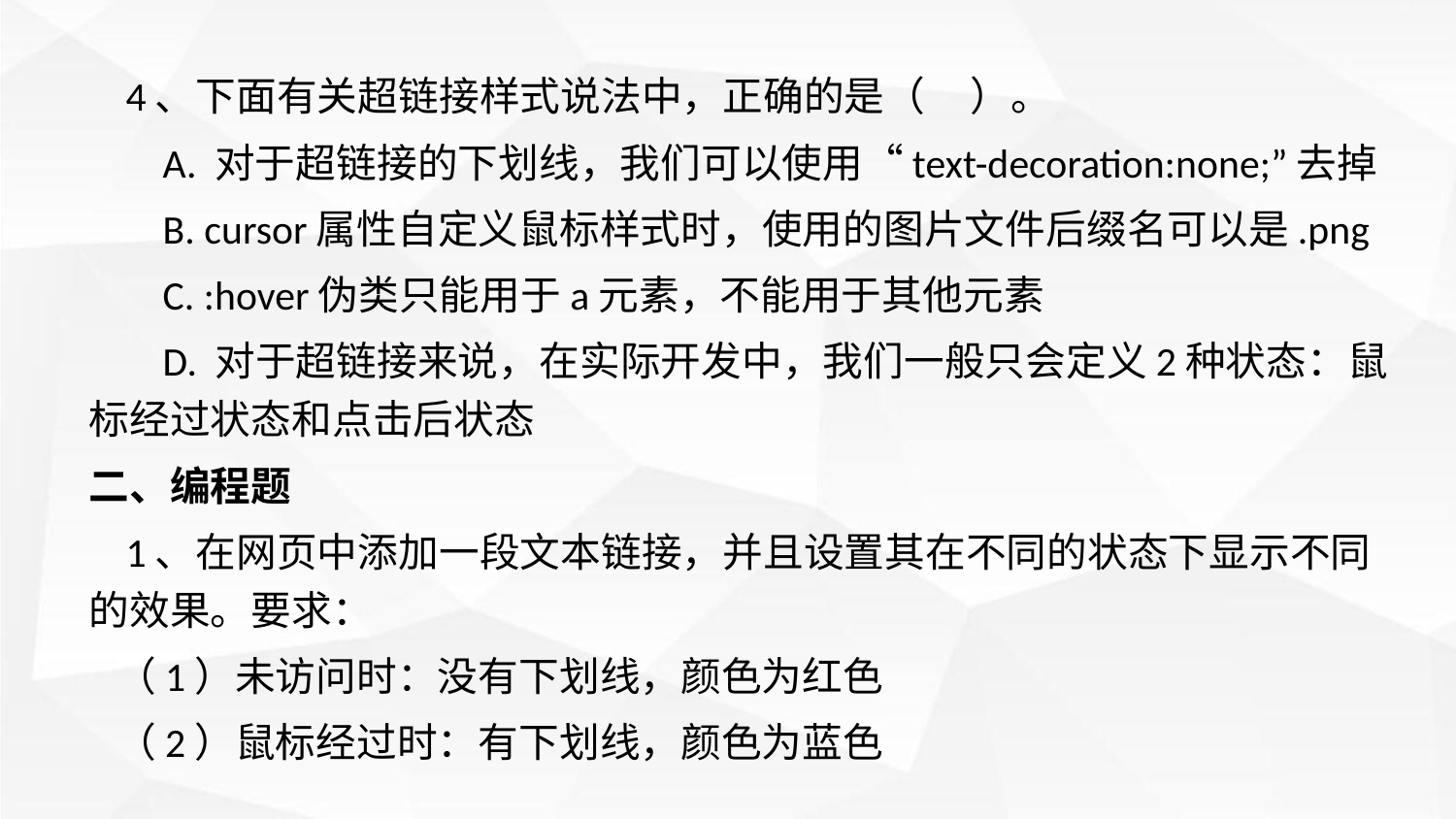

4、下面有关超链接样式说法中，正确的是（     ）。
        A. 对于超链接的下划线，我们可以使用“text-decoration:none;”去掉
        B. cursor属性自定义鼠标样式时，使用的图片文件后缀名可以是.png
        C. :hover伪类只能用于a元素，不能用于其他元素
        D. 对于超链接来说，在实际开发中，我们一般只会定义2种状态：鼠标经过状态和点击后状态
二、编程题
    1、在网页中添加一段文本链接，并且设置其在不同的状态下显示不同的效果。要求：
  （1）未访问时：没有下划线，颜色为红色
  （2）鼠标经过时：有下划线，颜色为蓝色